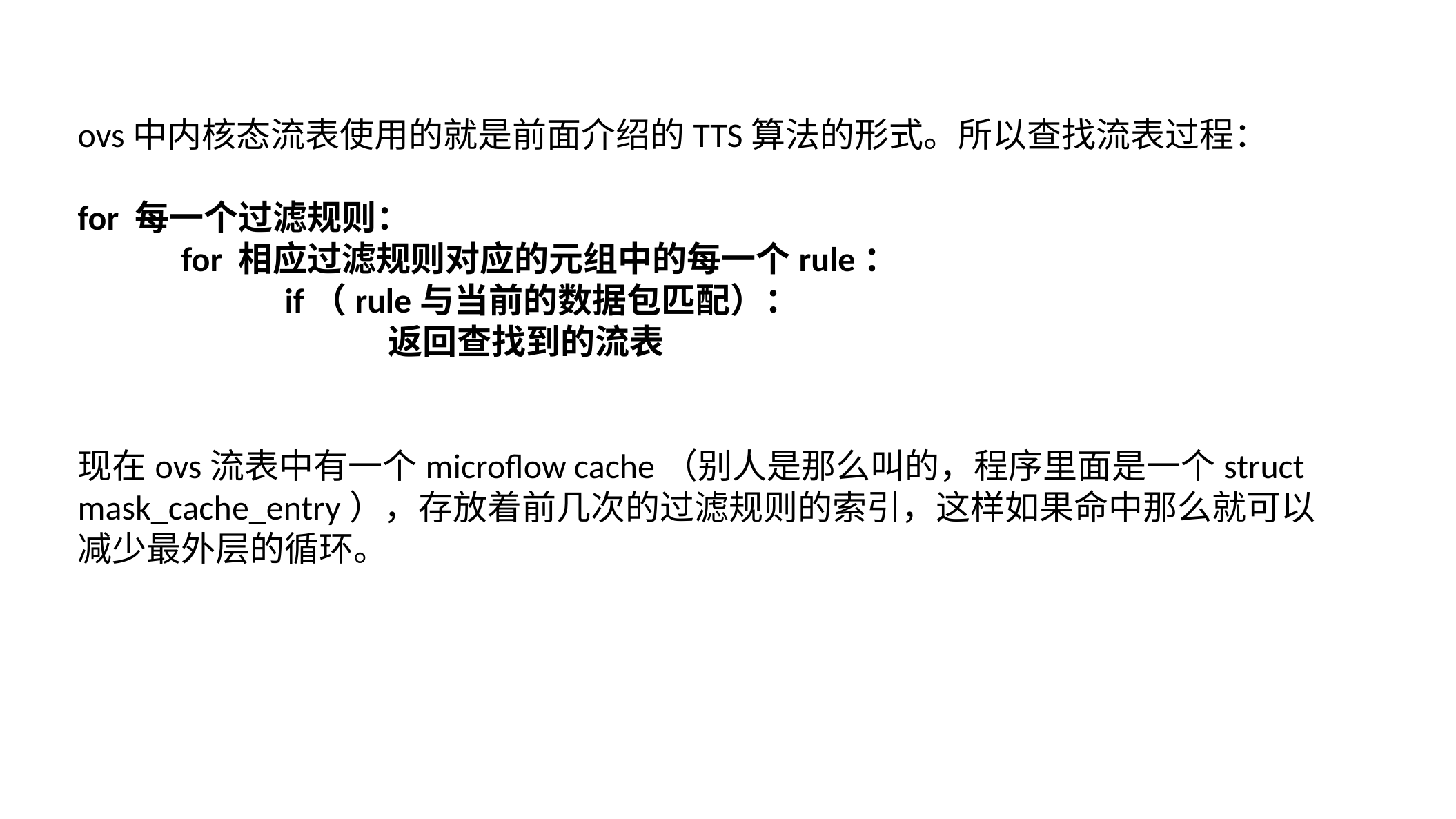

ovs中内核态流表使用的就是前面介绍的TTS算法的形式。所以查找流表过程：

for 每一个过滤规则：
	for 相应过滤规则对应的元组中的每一个rule：
		if（rule与当前的数据包匹配）：
			返回查找到的流表

现在ovs流表中有一个microflow cache（别人是那么叫的，程序里面是一个struct mask_cache_entry），存放着前几次的过滤规则的索引，这样如果命中那么就可以减少最外层的循环。